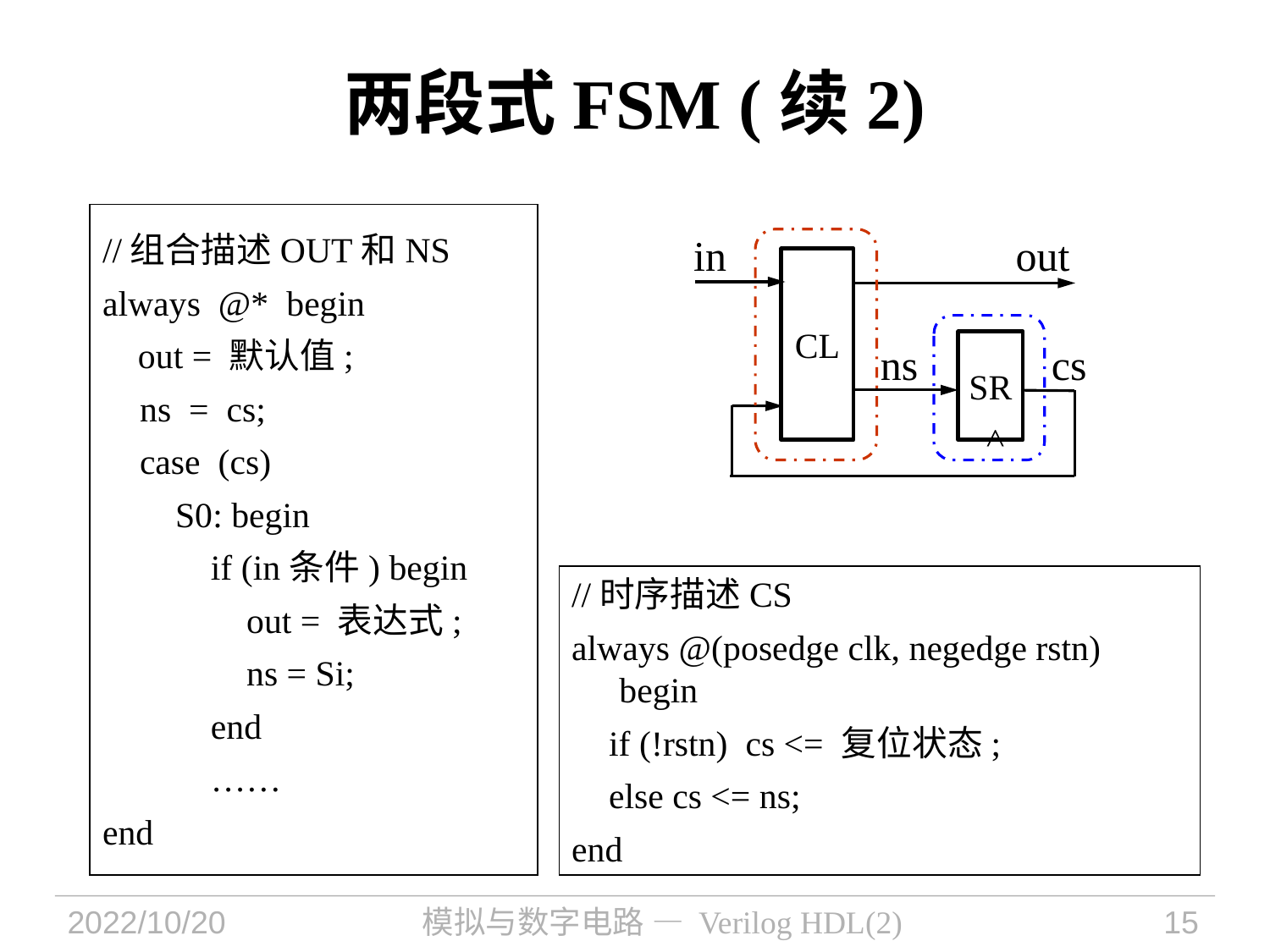

两段式FSM (续2)
//组合描述OUT和NS
always  @*  begin
    out = 默认值;
ns  =  cs;
case  (cs)
    S0: begin
        if (in条件) begin
            out = 表达式;
            ns = Si;
        end
        ……
end
in
out
CL
SR
ns
cs
<

//时序描述CS
always @(posedge clk, negedge rstn) begin
if (!rstn)  cs <= 复位状态;
else cs <= ns;
end
2022/10/20
模拟与数字电路 — Verilog HDL(2)
15